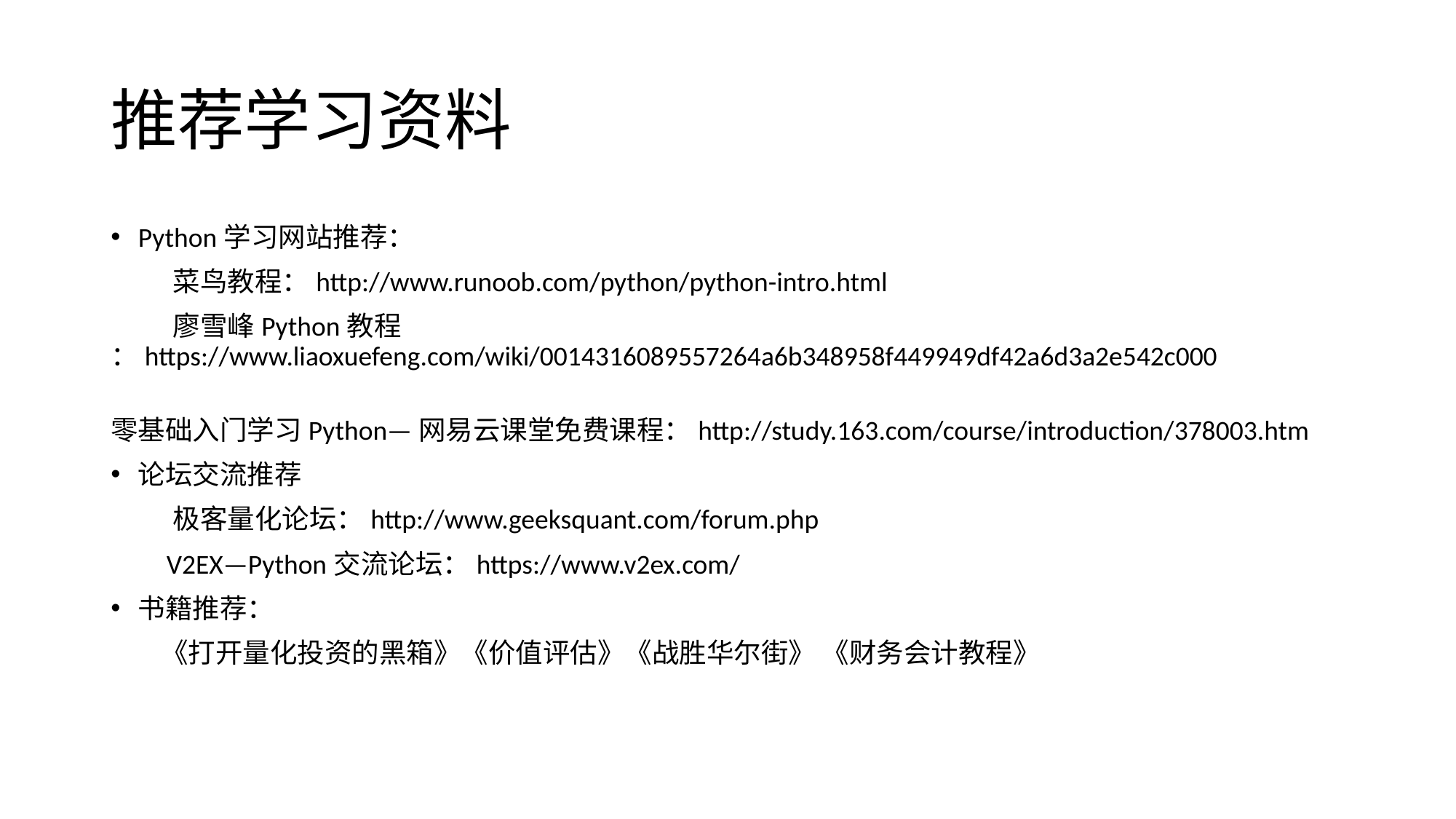

# 推荐学习资料
Python学习网站推荐：
         菜鸟教程：http://www.runoob.com/python/python-intro.html
         廖雪峰Python教程 ：https://www.liaoxuefeng.com/wiki/0014316089557264a6b348958f449949df42a6d3a2e542c000
         零基础入门学习Python—网易云课堂免费课程：http://study.163.com/course/introduction/378003.htm
论坛交流推荐
         极客量化论坛：http://www.geeksquant.com/forum.php
         V2EX—Python交流论坛：https://www.v2ex.com/
书籍推荐：
       《打开量化投资的黑箱》《价值评估》《战胜华尔街》 《财务会计教程》